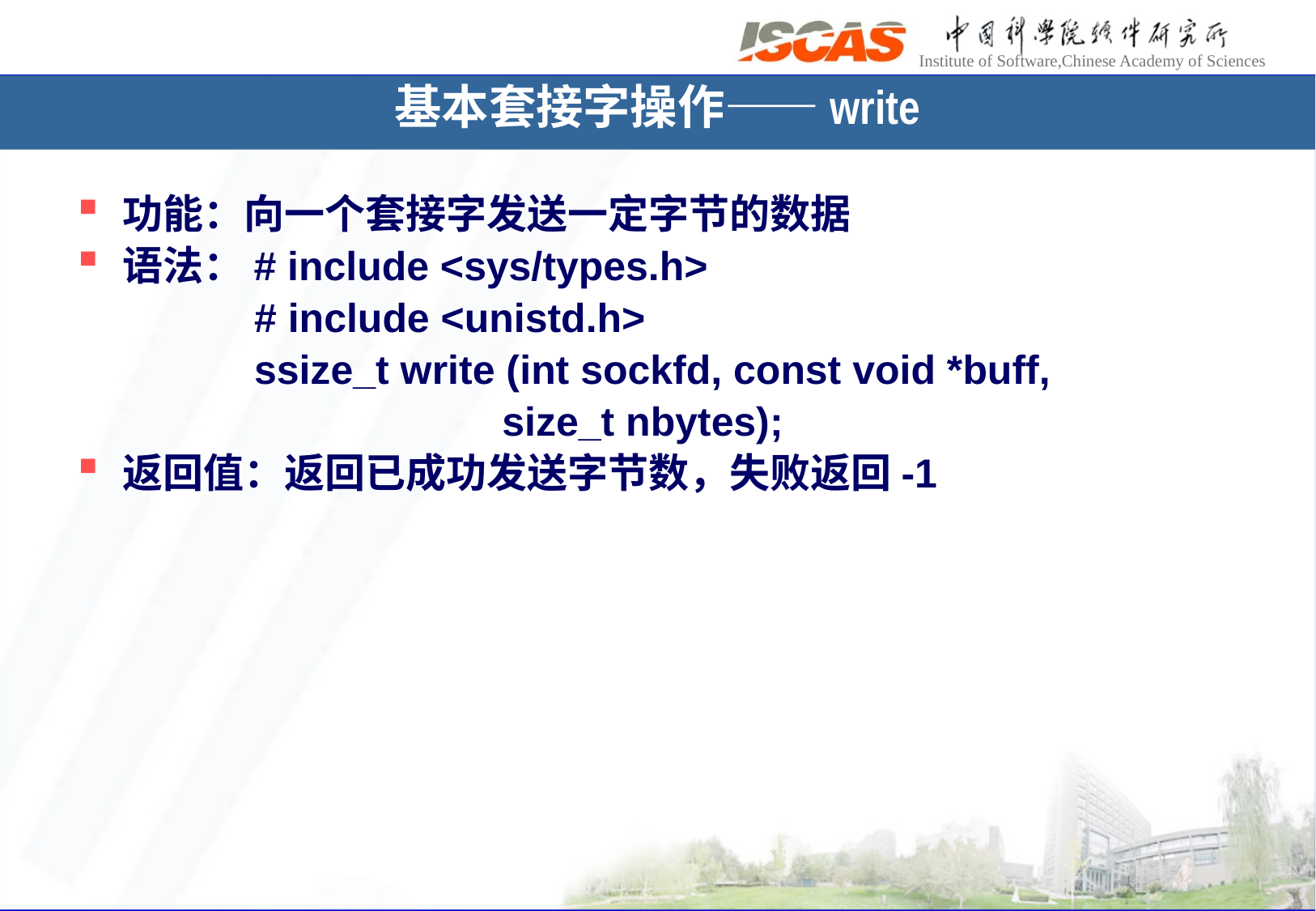

# 基本套接字操作——write
功能：向一个套接字发送一定字节的数据
语法：# include <sys/types.h>
    　　　# include <unistd.h>
    　　　ssize_t write (int sockfd, const void *buff,
         　　　　　　　　size_t nbytes);
返回值：返回已成功发送字节数，失败返回-1